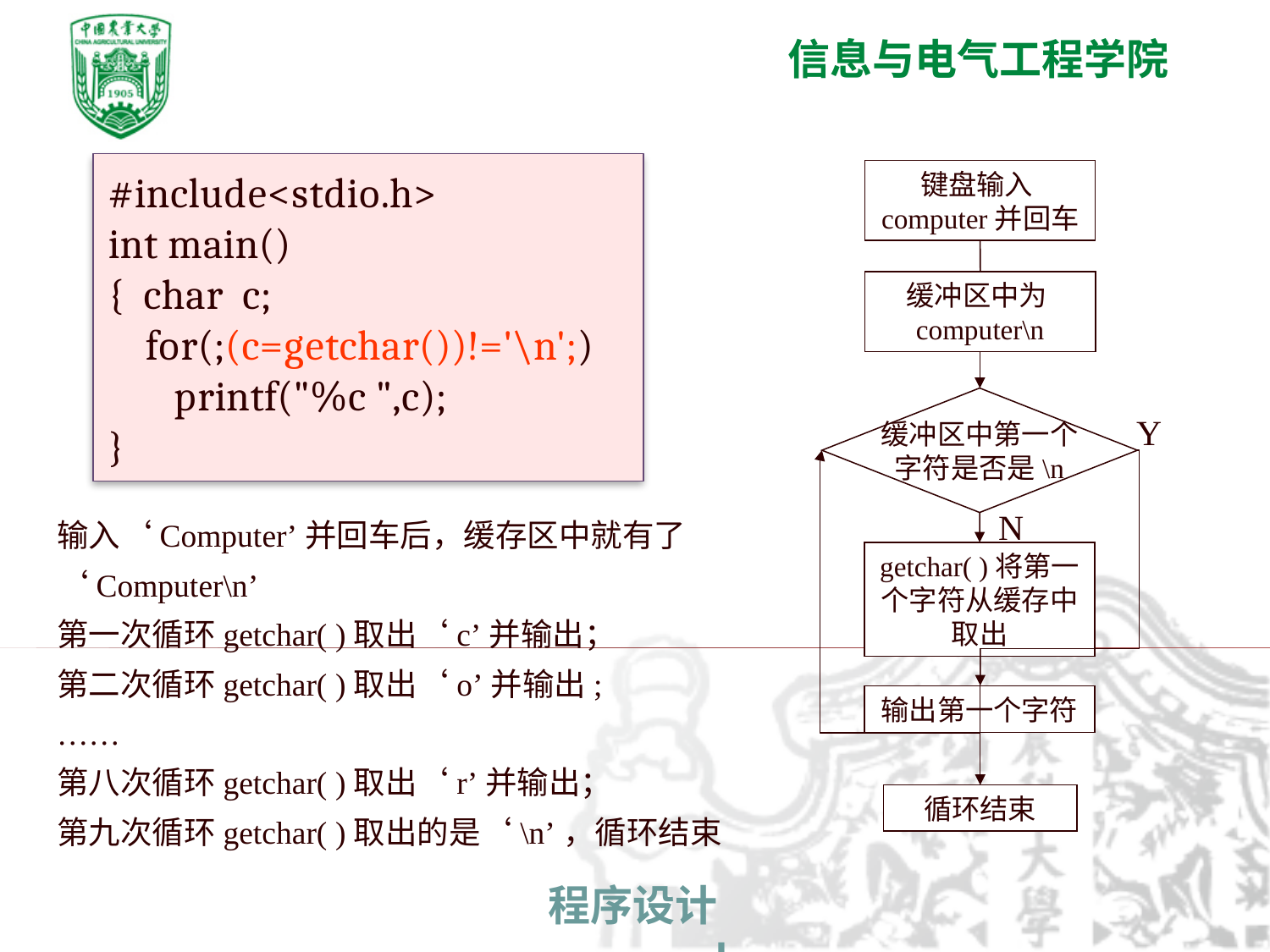

#include<stdio.h>
int main()
{  char  c;
    for(;(c=getchar())!='\n';)
       printf("%c ",c);
}
键盘输入computer并回车
缓冲区中为computer\n
缓冲区中第一个
字符是否是\n
Y
输入‘Computer’并回车后，缓存区中就有了‘Computer\n’
第一次循环getchar( )取出‘c’并输出；
第二次循环getchar( )取出‘o’并输出;
……
第八次循环getchar( )取出‘r’并输出；
第九次循环getchar( )取出的是‘\n’，循环结束
N
getchar( )将第一个字符从缓存中取出
输出第一个字符
循环结束